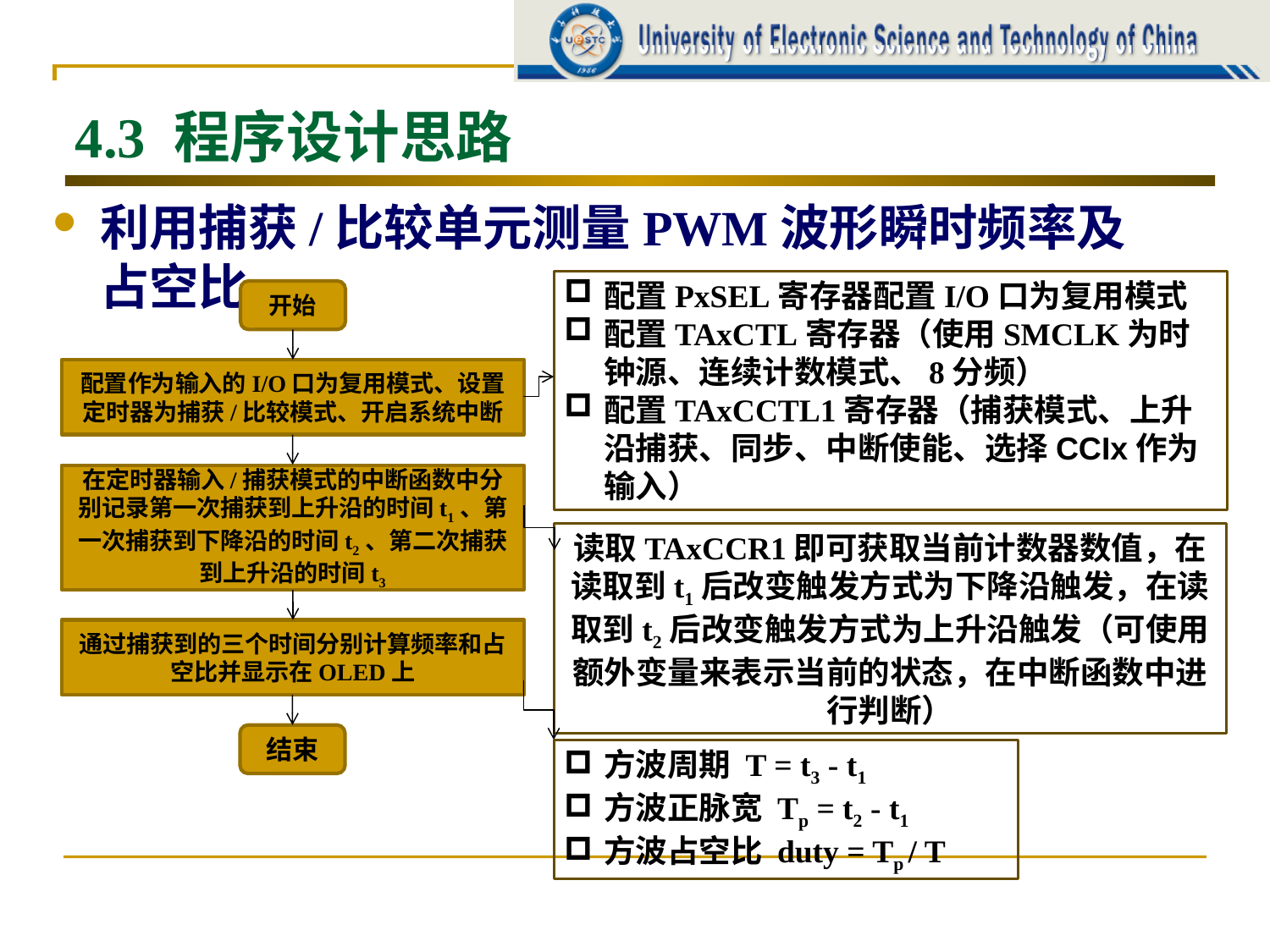

# 4.3 程序设计思路
利用捕获/比较单元测量PWM波形瞬时频率及占空比
配置PxSEL寄存器配置I/O口为复用模式
配置TAxCTL寄存器（使用SMCLK为时钟源、连续计数模式、8分频）
配置TAxCCTL1寄存器（捕获模式、上升沿捕获、同步、中断使能、选择CCIx作为输入）
开始
配置作为输入的I/O口为复用模式、设置定时器为捕获/比较模式、开启系统中断
在定时器输入/捕获模式的中断函数中分别记录第一次捕获到上升沿的时间t1、第一次捕获到下降沿的时间t2、第二次捕获到上升沿的时间t3
读取TAxCCR1即可获取当前计数器数值，在读取到t1后改变触发方式为下降沿触发，在读取到t2后改变触发方式为上升沿触发（可使用额外变量来表示当前的状态，在中断函数中进行判断）
通过捕获到的三个时间分别计算频率和占空比并显示在OLED上
结束
方波周期 T = t3 - t1
方波正脉宽 Tp = t2 - t1
方波占空比 duty = Tp / T